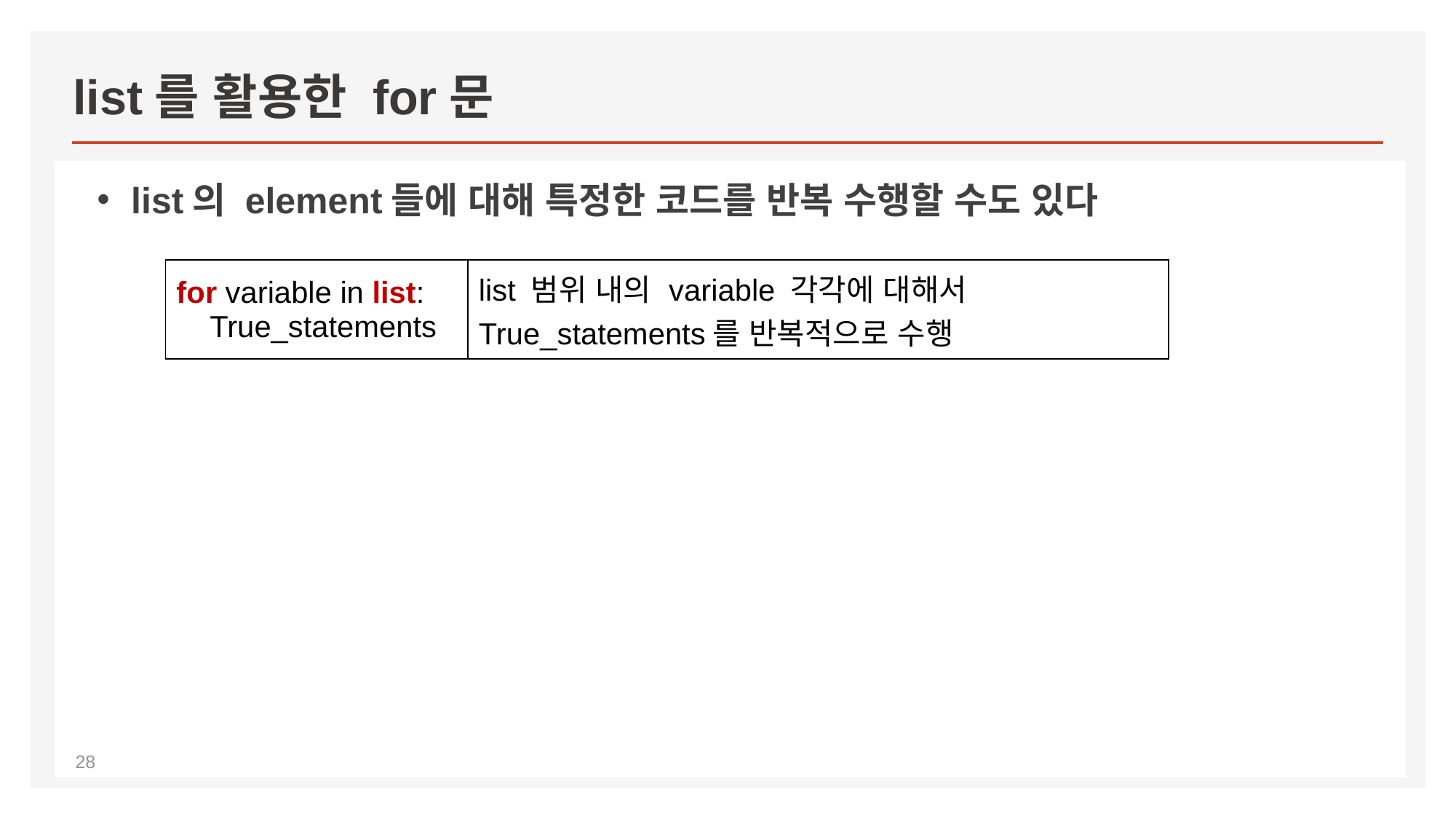

# list를 활용한 for문
list의 element들에 대해 특정한 코드를 반복 수행할 수도 있다
| for variable in list: True\_statements | list 범위 내의 variable 각각에 대해서 True\_statements를 반복적으로 수행 |
| --- | --- |
28